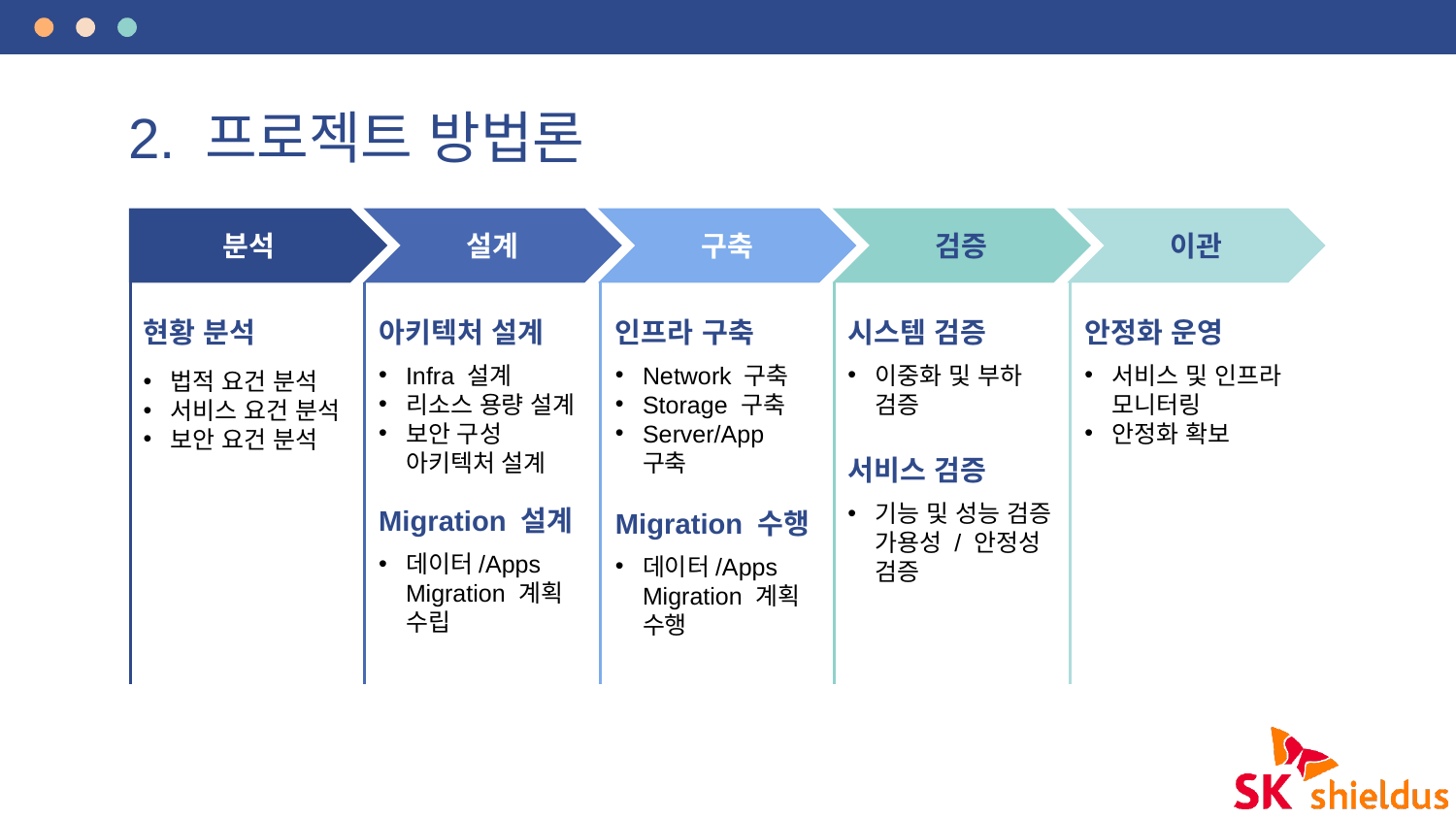

# 2. 프로젝트 방법론
분석
설계
구축
검증
이관
현황 분석

법적 요건 분석
서비스 요건 분석
보안 요건 분석
아키텍처 설계

Infra 설계
리소스 용량 설계
보안 구성 아키텍처 설계

Migration 설계

데이터/Apps Migration 계획 수립
인프라 구축

Network 구축
Storage 구축
Server/App 구축

Migration 수행

데이터/Apps Migration 계획 수행
시스템 검증

이중화 및 부하 검증

서비스 검증

기능 및 성능 검증 가용성 / 안정성 검증
안정화 운영

서비스 및 인프라 모니터링
안정화 확보